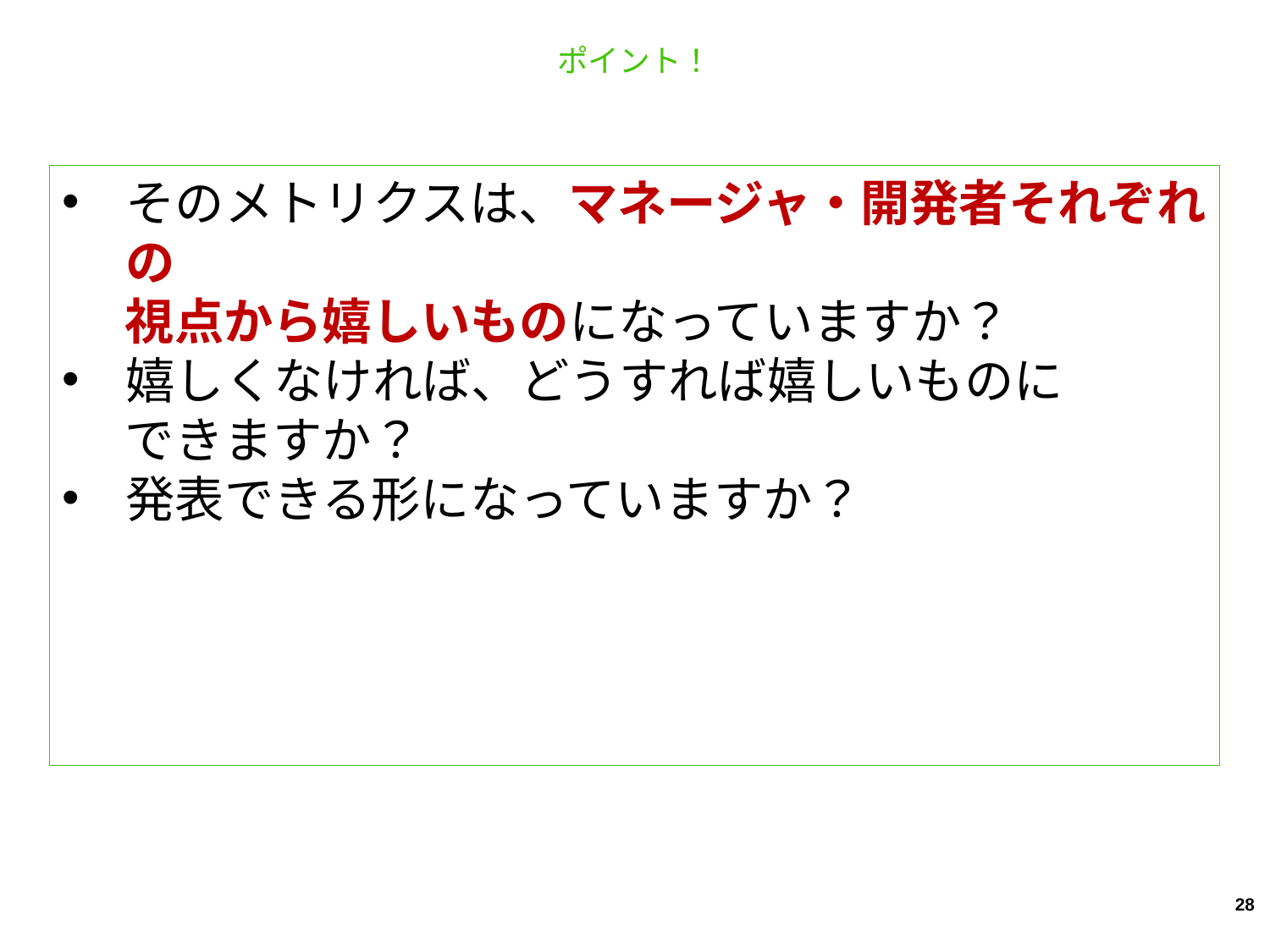

# ポイント！
そのメトリクスは、マネージャ・開発者それぞれの
視点から嬉しいものになっていますか？
嬉しくなければ、どうすれば嬉しいものに
できますか？
発表できる形になっていますか？